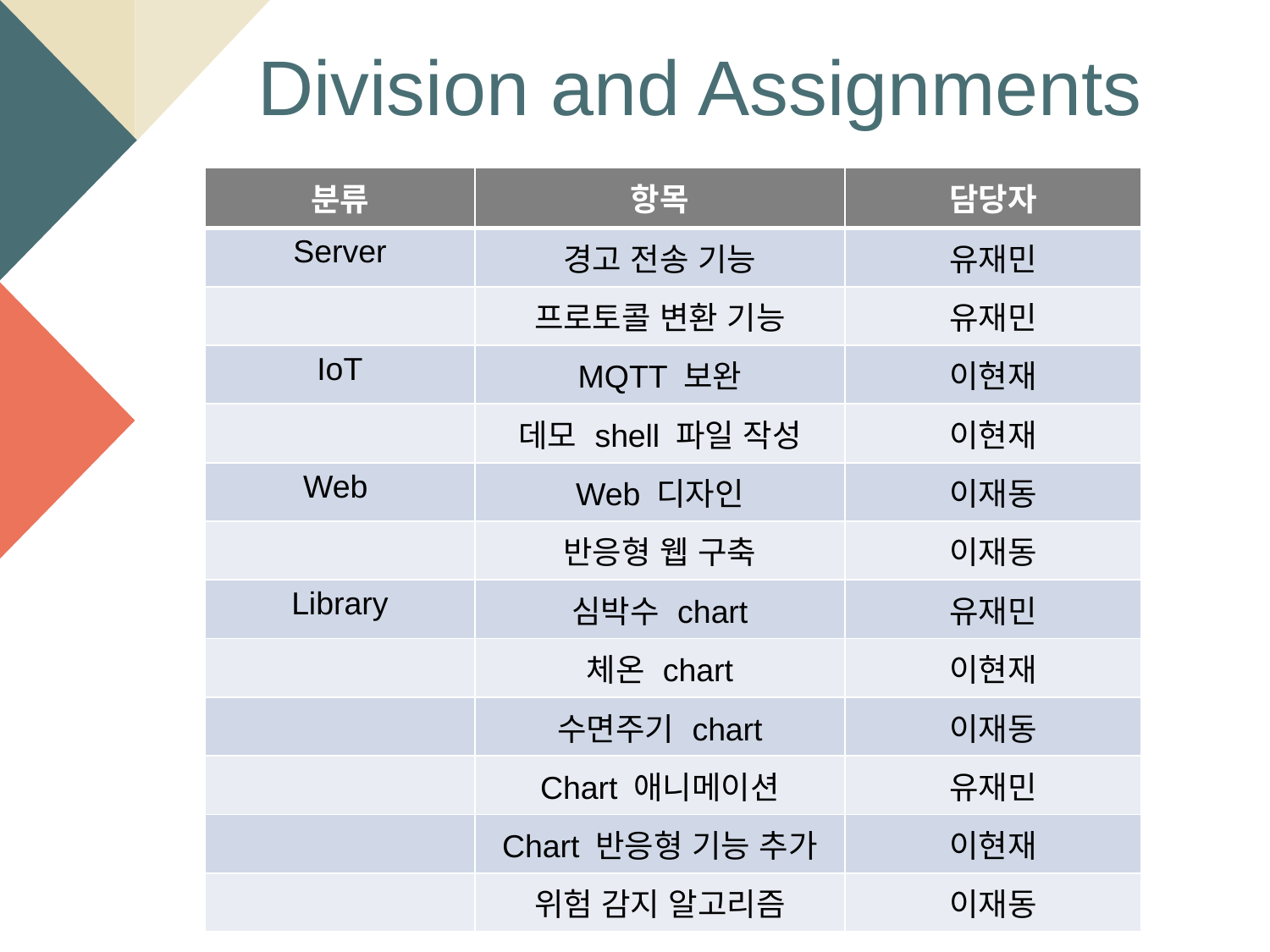

Division and Assignments
| 분류 | 항목 | 담당자 |
| --- | --- | --- |
| Server | 경고 전송 기능 | 유재민 |
|  | 프로토콜 변환 기능 | 유재민 |
| IoT | MQTT 보완 | 이현재 |
|  | 데모 shell 파일 작성 | 이현재 |
| Web | Web 디자인 | 이재동 |
|  | 반응형 웹 구축 | 이재동 |
| Library | 심박수 chart | 유재민 |
|  | 체온 chart | 이현재 |
|  | 수면주기 chart | 이재동 |
|  | Chart 애니메이션 | 유재민 |
|  | Chart 반응형 기능 추가 | 이현재 |
|  | 위험 감지 알고리즘 | 이재동 |